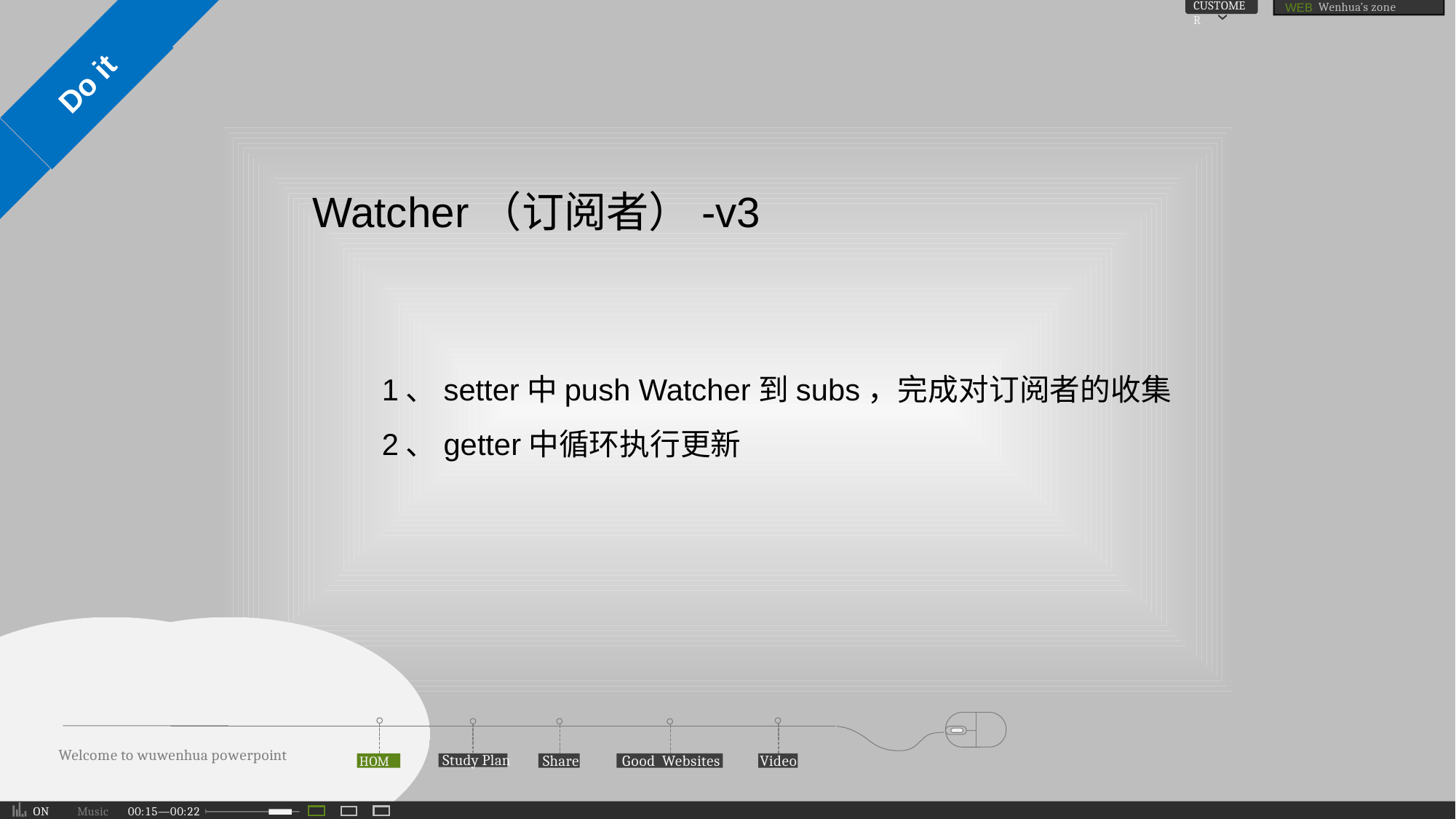

CUSTOMER
Wenhua’s zone
WEB

Do it
	Watcher（订阅者）-v3
	1、setter中push Watcher到subs，完成对订阅者的收集
	2、getter中循环执行更新

Welcome to wuwenhua powerpoint

Study Plan
Share
Good  Websites
Video
HOME

ON
Music       00:15—00:22